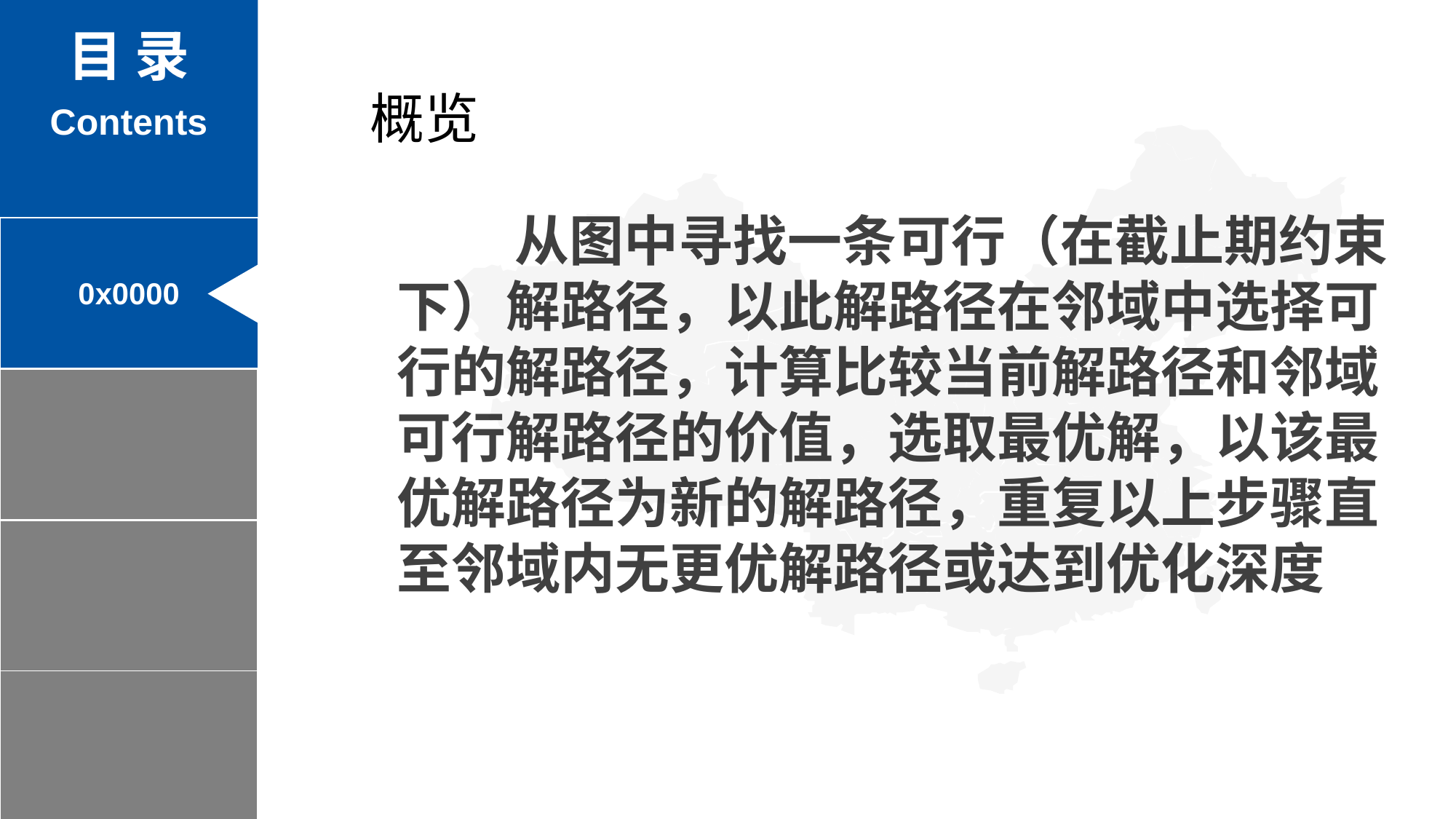

目 录
Contents
概览

                  从图中寻找一条可行（在截止期约束下）解路径，以此解路径在邻域中选择可行的解路径，计算比较当前解路径和邻域可行解路径的价值，选取最优解，以该最优解路径为新的解路径，重复以上步骤直至邻域内无更优解路径或达到优化深度
0x0000